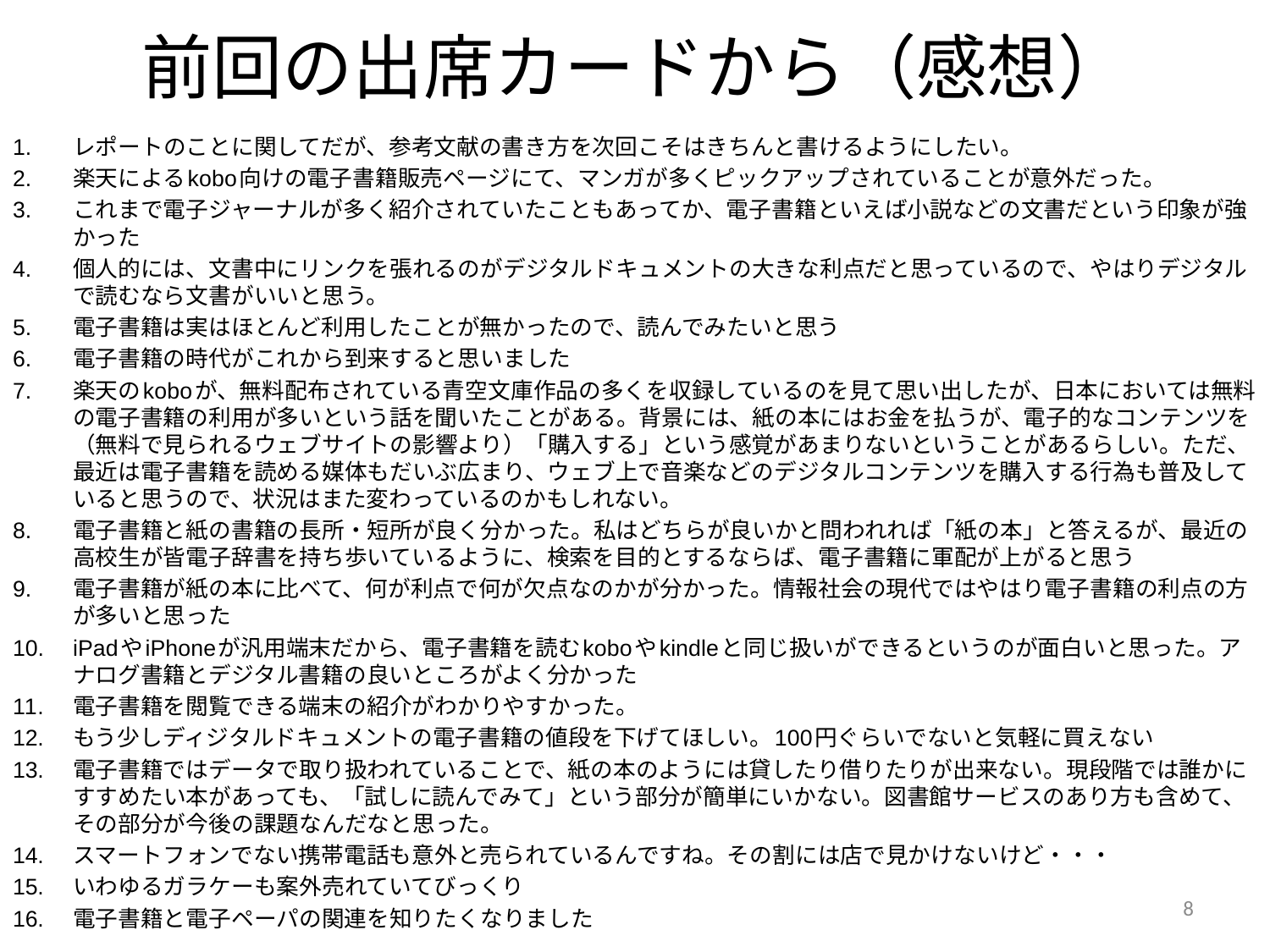

# 前回の出席カードから（感想）
レポートのことに関してだが、参考文献の書き方を次回こそはきちんと書けるようにしたい。
楽天によるkobo向けの電子書籍販売ページにて、マンガが多くピックアップされていることが意外だった。
これまで電子ジャーナルが多く紹介されていたこともあってか、電子書籍といえば小説などの文書だという印象が強かった
個人的には、文書中にリンクを張れるのがデジタルドキュメントの大きな利点だと思っているので、やはりデジタルで読むなら文書がいいと思う。
電子書籍は実はほとんど利用したことが無かったので、読んでみたいと思う
電子書籍の時代がこれから到来すると思いました
楽天のkoboが、無料配布されている青空文庫作品の多くを収録しているのを見て思い出したが、日本においては無料の電子書籍の利用が多いという話を聞いたことがある。背景には、紙の本にはお金を払うが、電子的なコンテンツを（無料で見られるウェブサイトの影響より）「購入する」という感覚があまりないということがあるらしい。ただ、最近は電子書籍を読める媒体もだいぶ広まり、ウェブ上で音楽などのデジタルコンテンツを購入する行為も普及していると思うので、状況はまた変わっているのかもしれない。
電子書籍と紙の書籍の長所・短所が良く分かった。私はどちらが良いかと問われれば「紙の本」と答えるが、最近の高校生が皆電子辞書を持ち歩いているように、検索を目的とするならば、電子書籍に軍配が上がると思う
電子書籍が紙の本に比べて、何が利点で何が欠点なのかが分かった。情報社会の現代ではやはり電子書籍の利点の方が多いと思った
iPadやiPhoneが汎用端末だから、電子書籍を読むkoboやkindleと同じ扱いができるというのが面白いと思った。アナログ書籍とデジタル書籍の良いところがよく分かった
電子書籍を閲覧できる端末の紹介がわかりやすかった。
もう少しディジタルドキュメントの電子書籍の値段を下げてほしい。100円ぐらいでないと気軽に買えない
電子書籍ではデータで取り扱われていることで、紙の本のようには貸したり借りたりが出来ない。現段階では誰かにすすめたい本があっても、「試しに読んでみて」という部分が簡単にいかない。図書館サービスのあり方も含めて、その部分が今後の課題なんだなと思った。
スマートフォンでない携帯電話も意外と売られているんですね。その割には店で見かけないけど・・・
いわゆるガラケーも案外売れていてびっくり
電子書籍と電子ペーパの関連を知りたくなりました
8